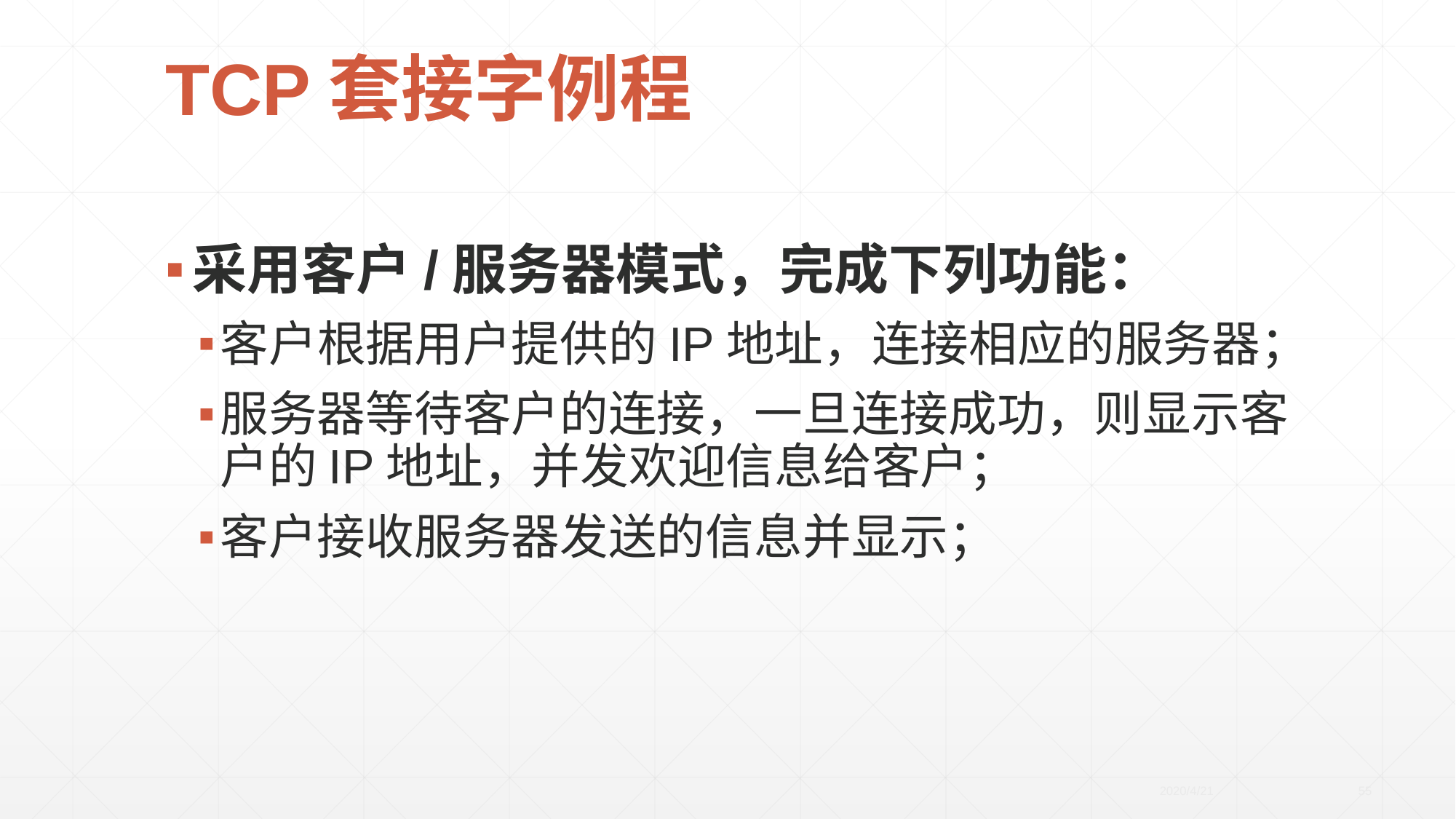

# TCP套接字例程
采用客户/服务器模式，完成下列功能：
客户根据用户提供的IP地址，连接相应的服务器；
服务器等待客户的连接，一旦连接成功，则显示客户的IP地址，并发欢迎信息给客户；
客户接收服务器发送的信息并显示；
2020/4/21
55